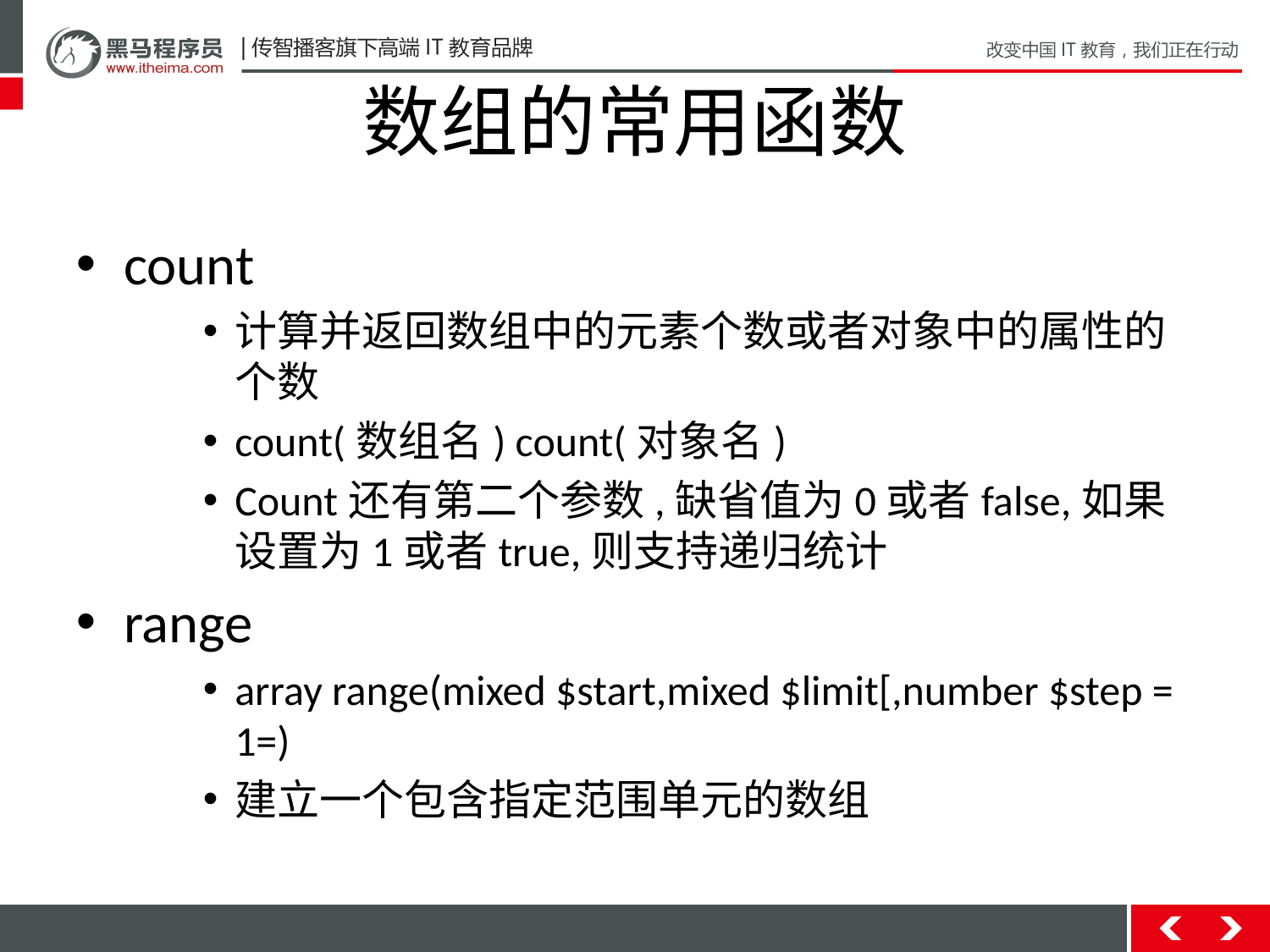

# 数组的常用函数
count
计算并返回数组中的元素个数或者对象中的属性的个数
count(数组名) count(对象名)
Count还有第二个参数,缺省值为0或者false,如果设置为1或者true,则支持递归统计
range
array range(mixed $start,mixed $limit[,number $step = 1=)
建立一个包含指定范围单元的数组